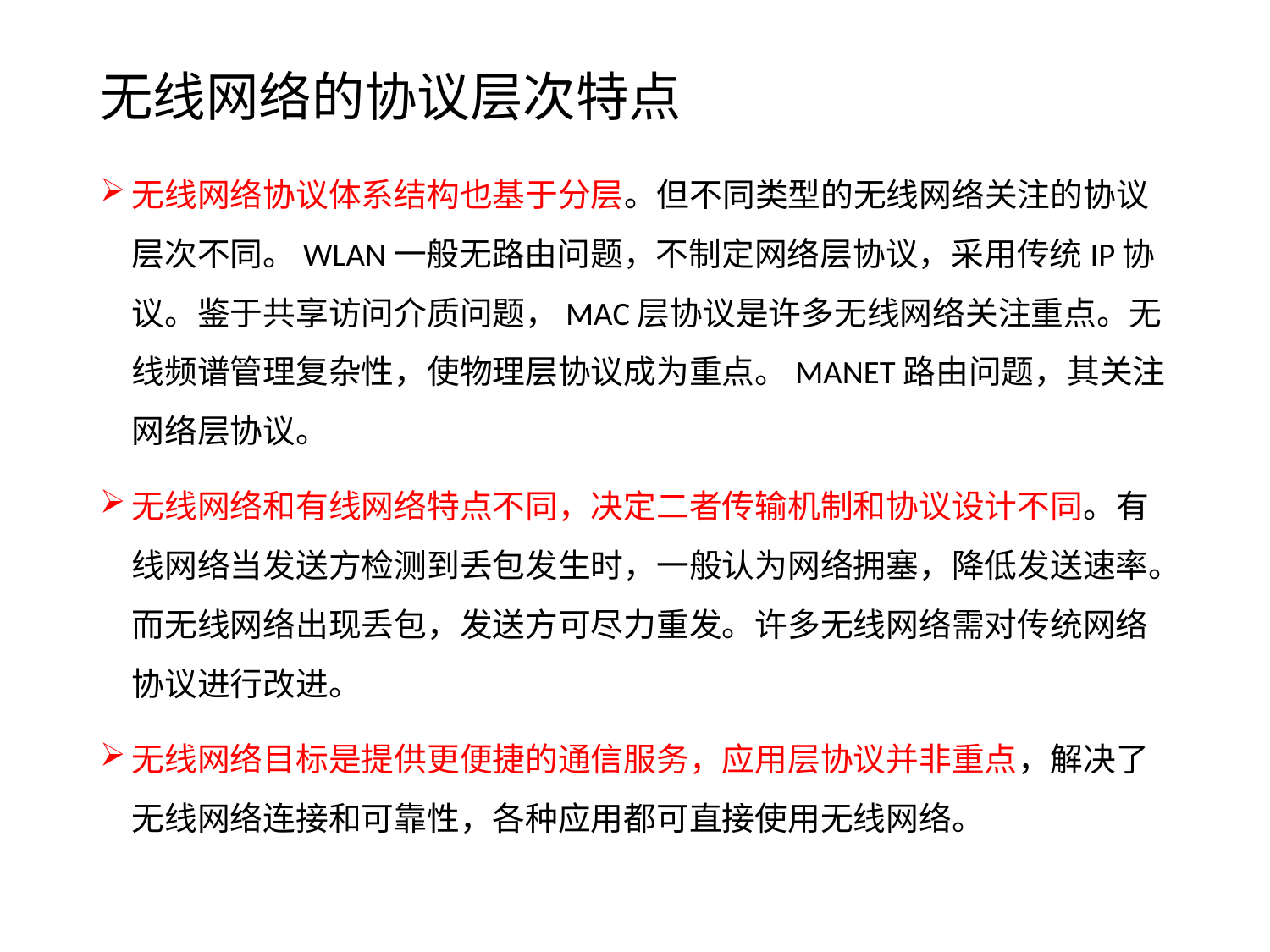

# 无线网络的协议层次特点
无线网络协议体系结构也基于分层。但不同类型的无线网络关注的协议层次不同。WLAN一般无路由问题，不制定网络层协议，采用传统IP协议。鉴于共享访问介质问题，MAC层协议是许多无线网络关注重点。无线频谱管理复杂性，使物理层协议成为重点。MANET路由问题，其关注网络层协议。
无线网络和有线网络特点不同，决定二者传输机制和协议设计不同。有线网络当发送方检测到丢包发生时，一般认为网络拥塞，降低发送速率。而无线网络出现丢包，发送方可尽力重发。许多无线网络需对传统网络协议进行改进。
无线网络目标是提供更便捷的通信服务，应用层协议并非重点，解决了无线网络连接和可靠性，各种应用都可直接使用无线网络。